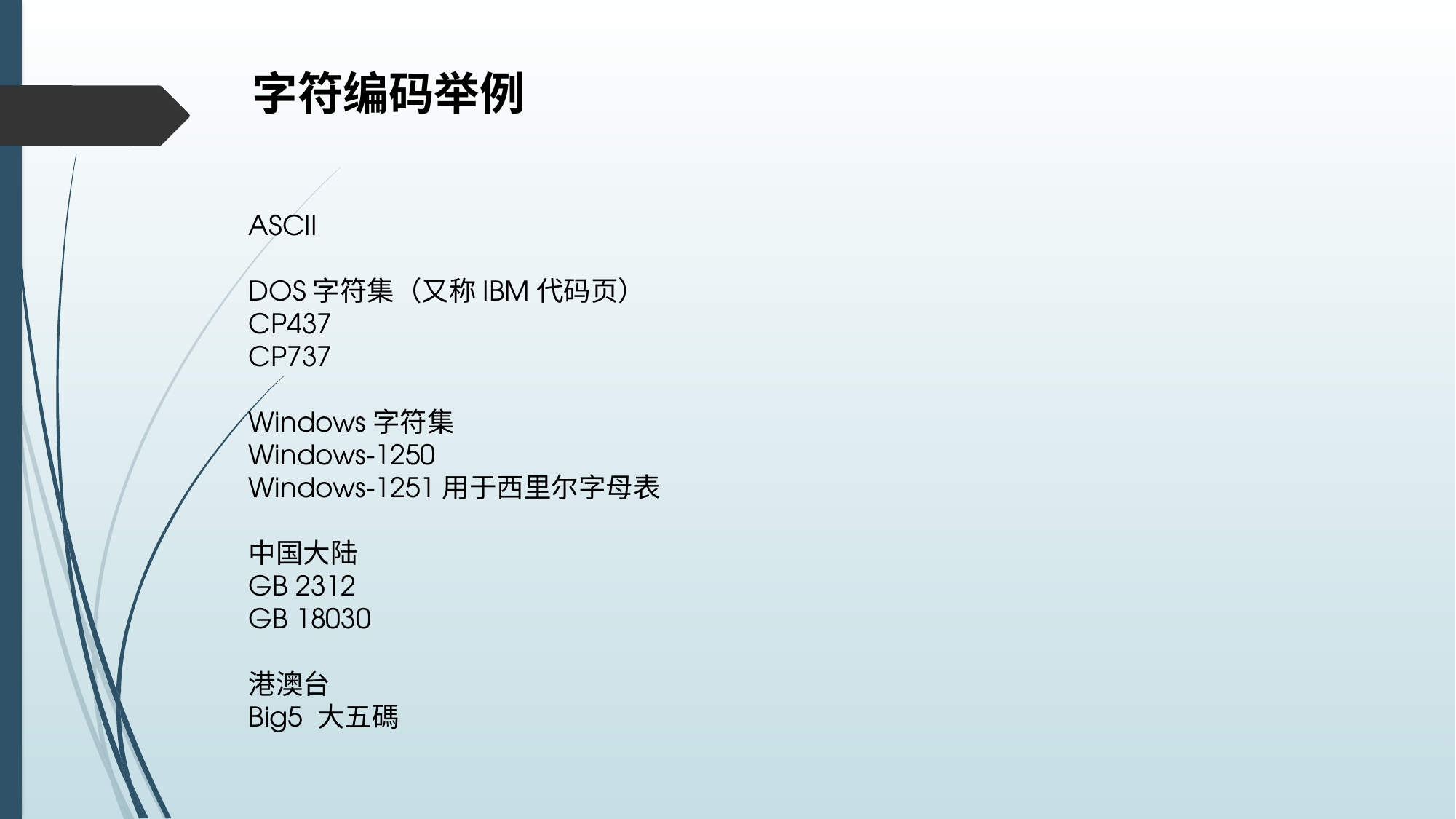

字符编码举例
ASCII

DOS字符集（又称IBM代码页）
CP437
CP737

Windows字符集
Windows-1250
Windows-1251用于西里尔字母表

中国大陆
GB 2312
GB 18030

港澳台
Big5 大五碼